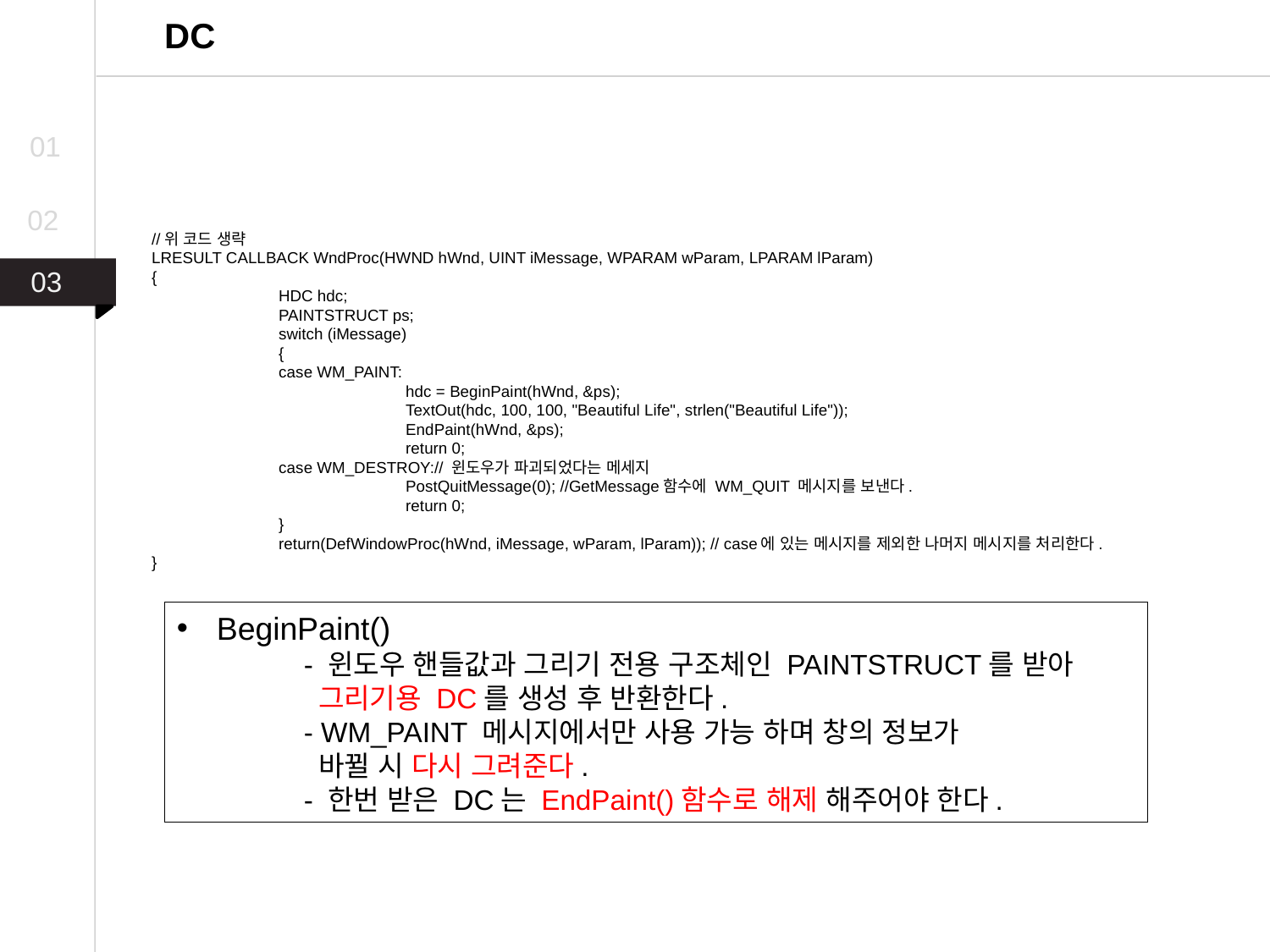

DC
01
02
//위 코드 생략
LRESULT CALLBACK WndProc(HWND hWnd, UINT iMessage, WPARAM wParam, LPARAM lParam)
{
	HDC hdc;
	PAINTSTRUCT ps;
	switch (iMessage)
	{
	case WM_PAINT:
		hdc = BeginPaint(hWnd, &ps);
		TextOut(hdc, 100, 100, "Beautiful Life", strlen("Beautiful Life"));
		EndPaint(hWnd, &ps);
		return 0;
	case WM_DESTROY:// 윈도우가 파괴되었다는 메세지
		PostQuitMessage(0); //GetMessage함수에 WM_QUIT 메시지를 보낸다.
		return 0;
	}
	return(DefWindowProc(hWnd, iMessage, wParam, lParam)); // case에 있는 메시지를 제외한 나머지 메시지를 처리한다.
}
03

03
02

BeginPaint()
	- 윈도우 핸들값과 그리기 전용 구조체인 PAINTSTRUCT를 받아
	 그리기용 DC를 생성 후 반환한다.
	- WM_PAINT 메시지에서만 사용 가능 하며 창의 정보가
	 바뀔 시 다시 그려준다.
	- 한번 받은 DC는 EndPaint()함수로 해제 해주어야 한다.